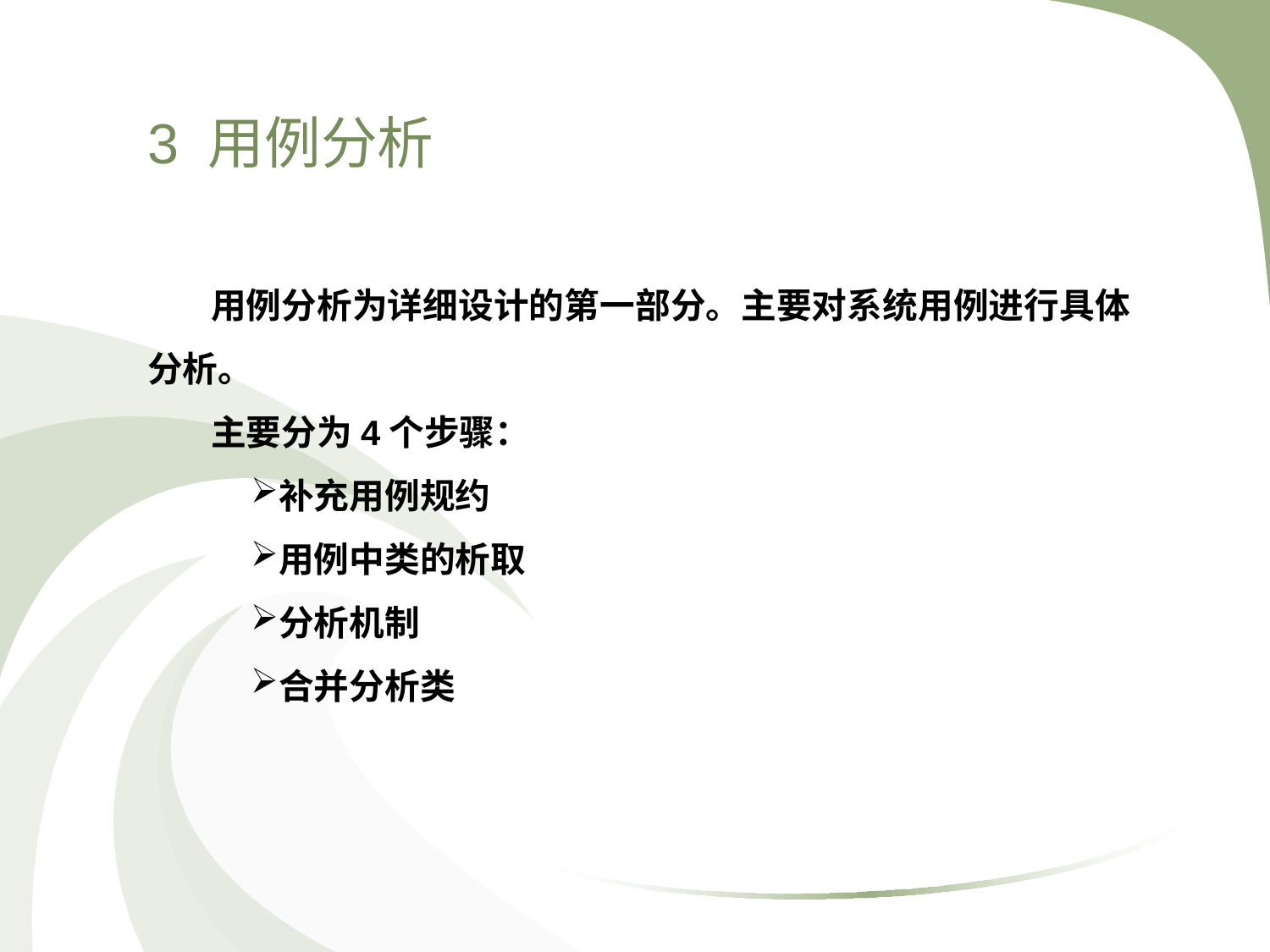

3 用例分析
用例分析为详细设计的第一部分。主要对系统用例进行具体分析。
主要分为4个步骤：
补充用例规约
用例中类的析取
分析机制
合并分析类